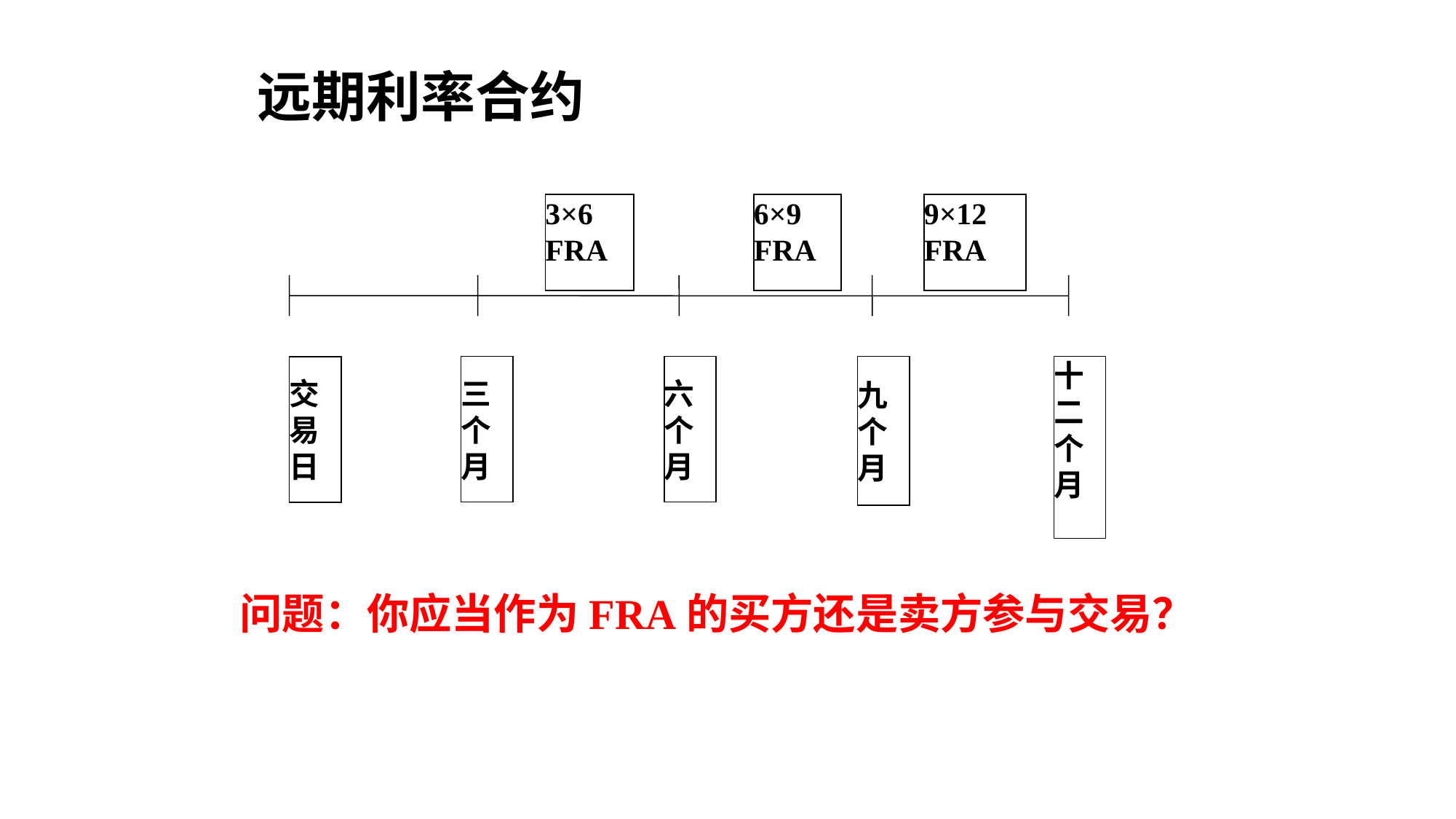

远期利率合约
3×6
FRA
6×9
FRA
9×12
FRA

三个月
六个月
九个月
十二个月
交易日
问题：你应当作为FRA的买方还是卖方参与交易？